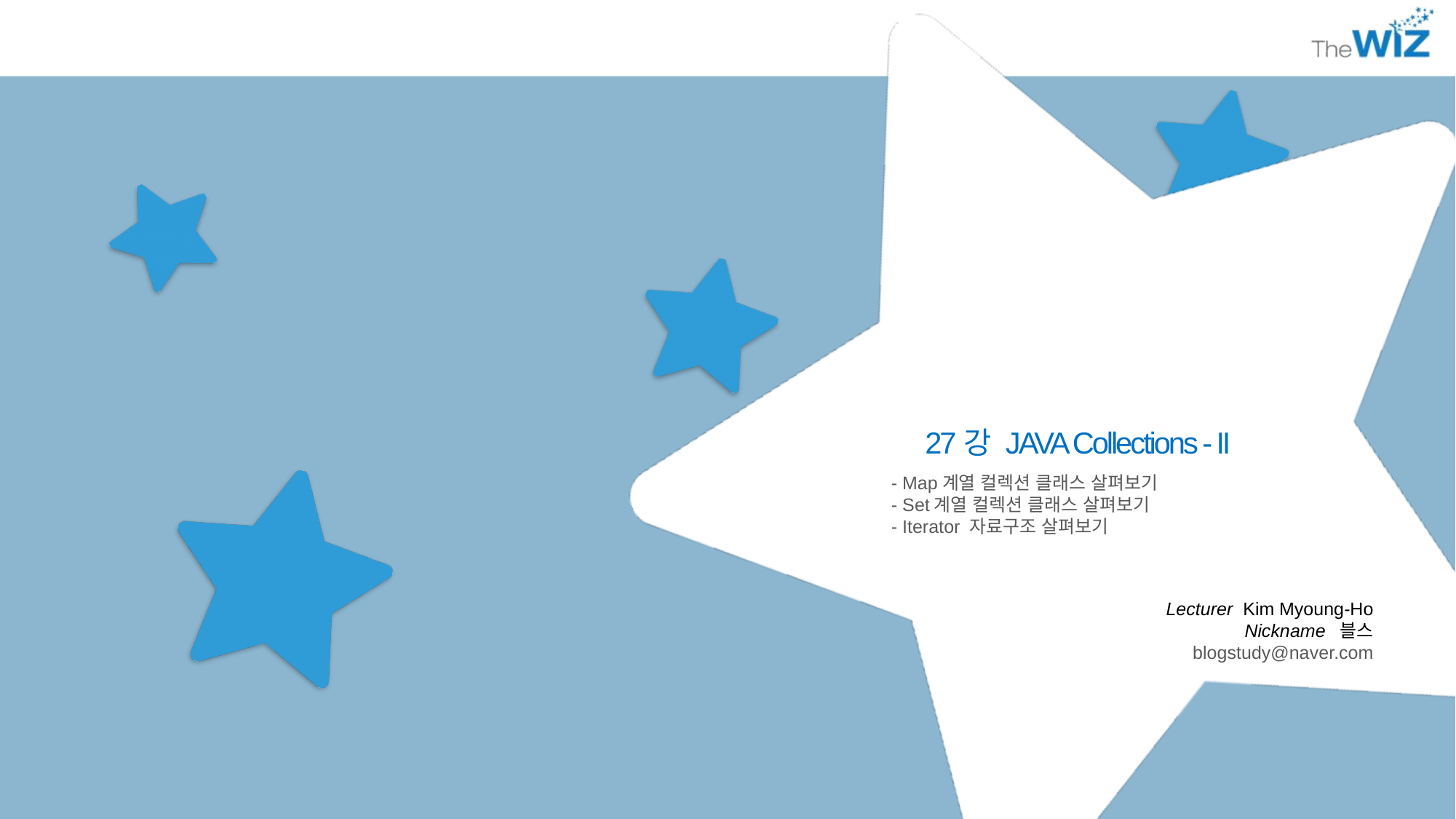

27강 JAVA Collections - II
- Map계열 컬렉션 클래스 살펴보기
- Set계열 컬렉션 클래스 살펴보기
- Iterator 자료구조 살펴보기
Lecturer  Kim Myoung-Ho
Nickname  블스
blogstudy@naver.com